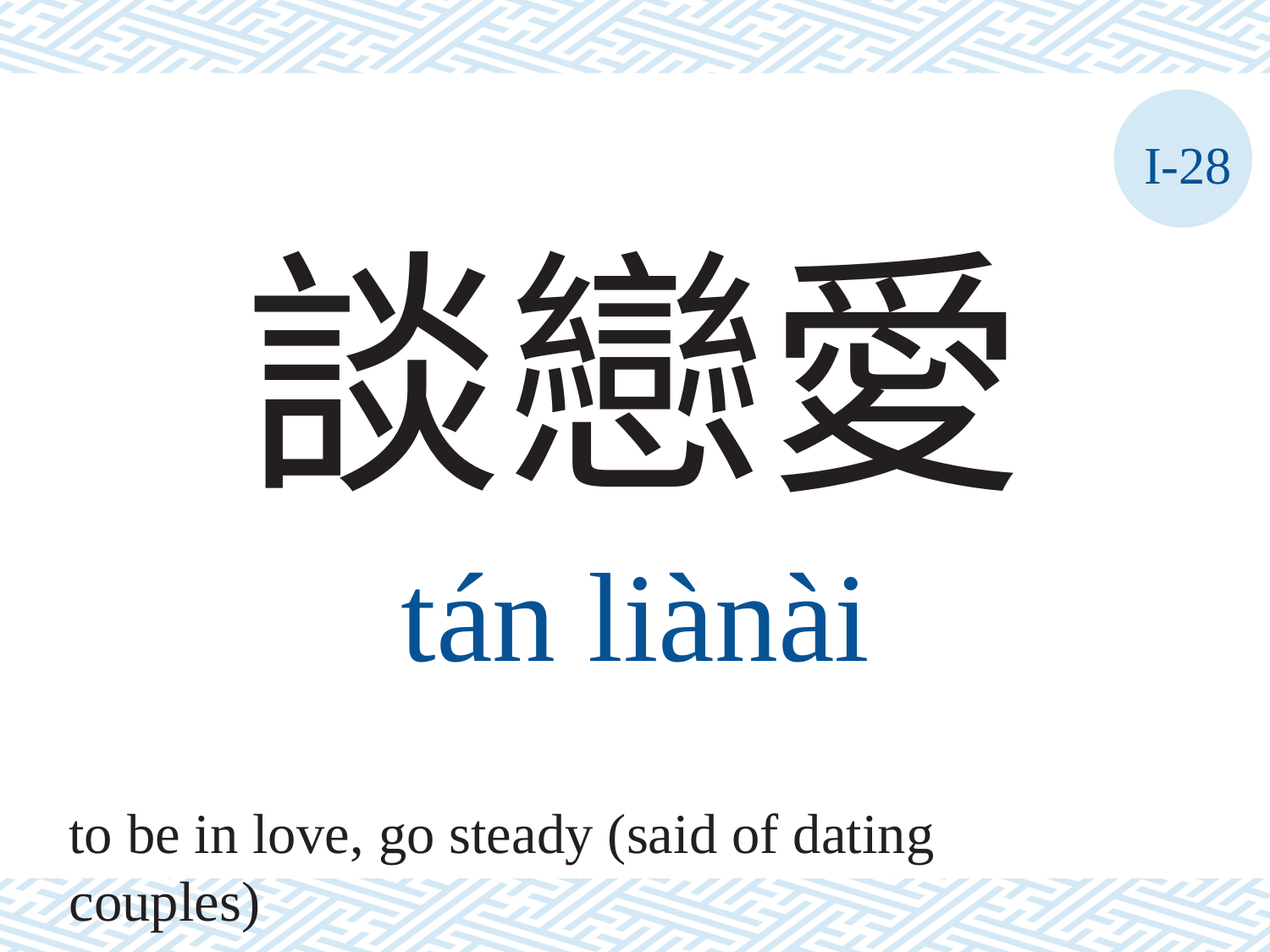

I-28
談戀愛
tán	liànài
to be in love, go steady (said of dating couples)